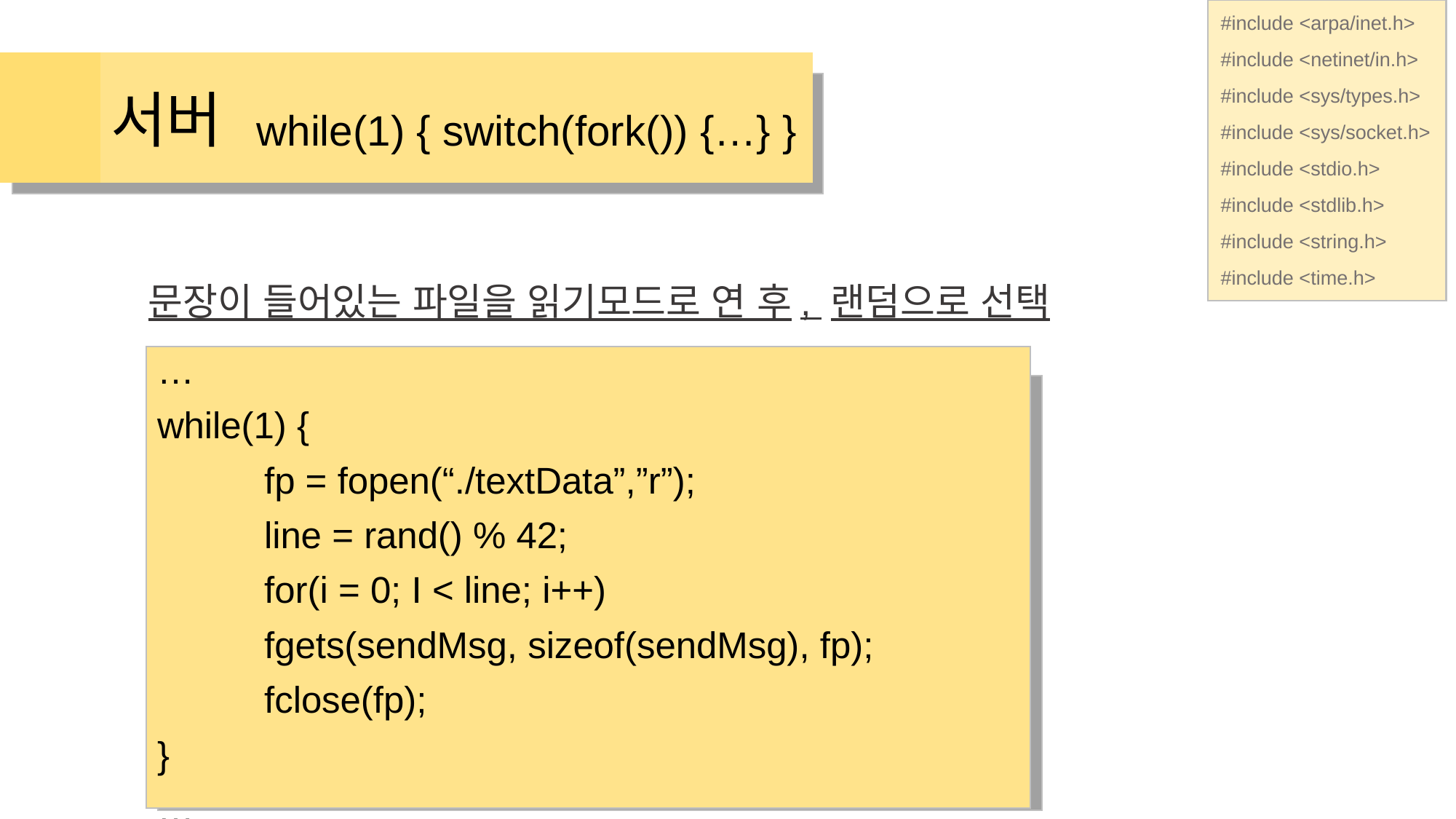

#include <arpa/inet.h>
#include <netinet/in.h>
#include <sys/types.h>
#include <sys/socket.h>
#include <stdio.h>
#include <stdlib.h>
#include <string.h>
#include <time.h>

# 서버

while(1) { switch(fork()) {…} }
문장이 들어있는 파일을 읽기모드로 연 후, 랜덤으로 선택

…
while(1) {
	fp = fopen(“./textData”,”r”);
	line = rand() % 42;
	for(i = 0; I < line; i++)
		fgets(sendMsg, sizeof(sendMsg), fp);
	fclose(fp);
}
…
%